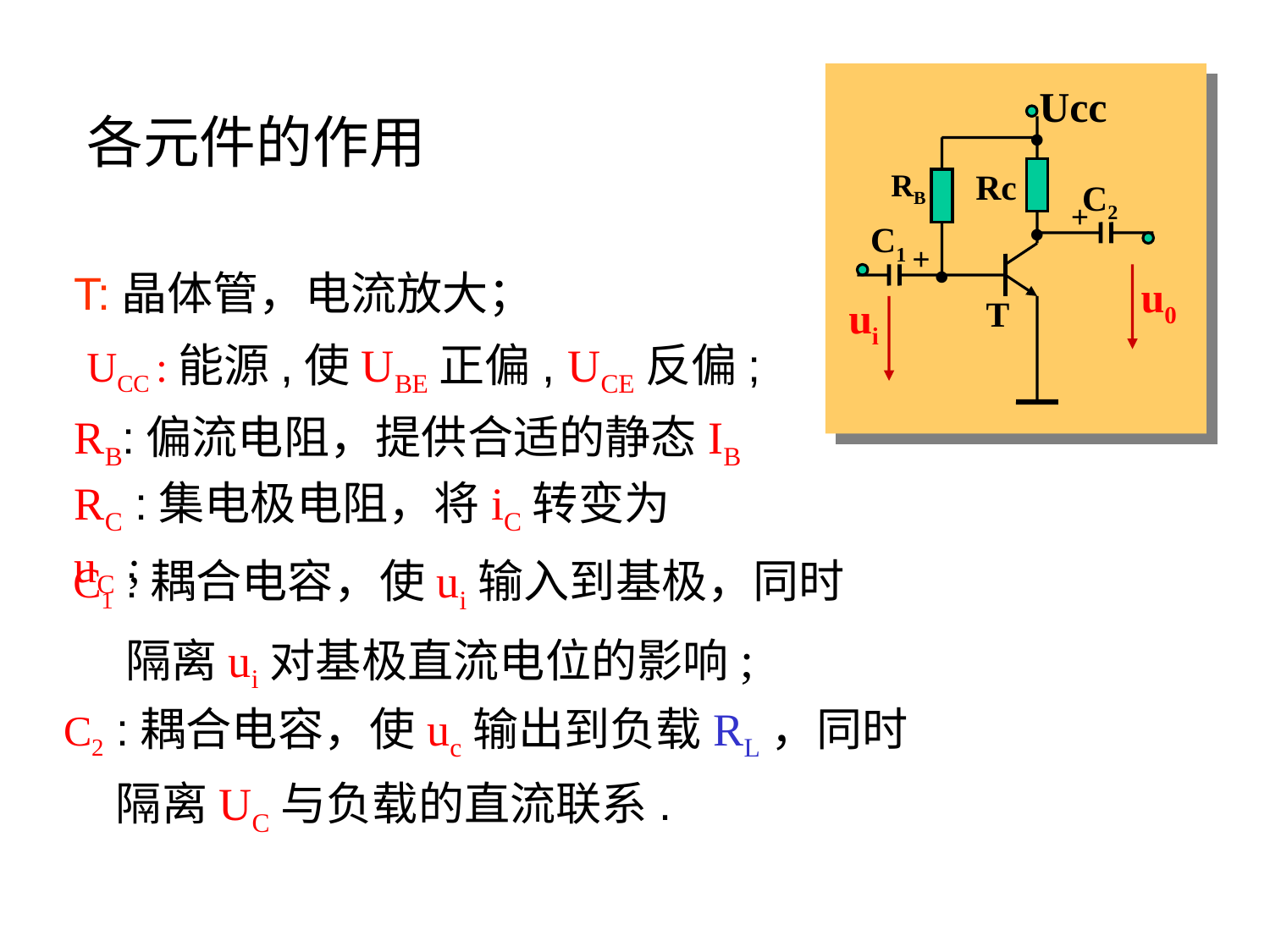

Ucc
•

RB
Rc

C2
+
•
C1

+

•

u0

ui
T

各元件的作用
T:晶体管，电流放大；
UCC :能源,使UBE正偏, UCE反偏;
RB:偏流电阻，提供合适的静态IB
RC :集电极电阻，将iC转变为uC  ;
C1 :耦合电容，使ui输入到基极，同时
    隔离ui对基极直流电位的影响;
C2 :耦合电容，使uc输出到负载RL，同时
    隔离UC与负载的直流联系.